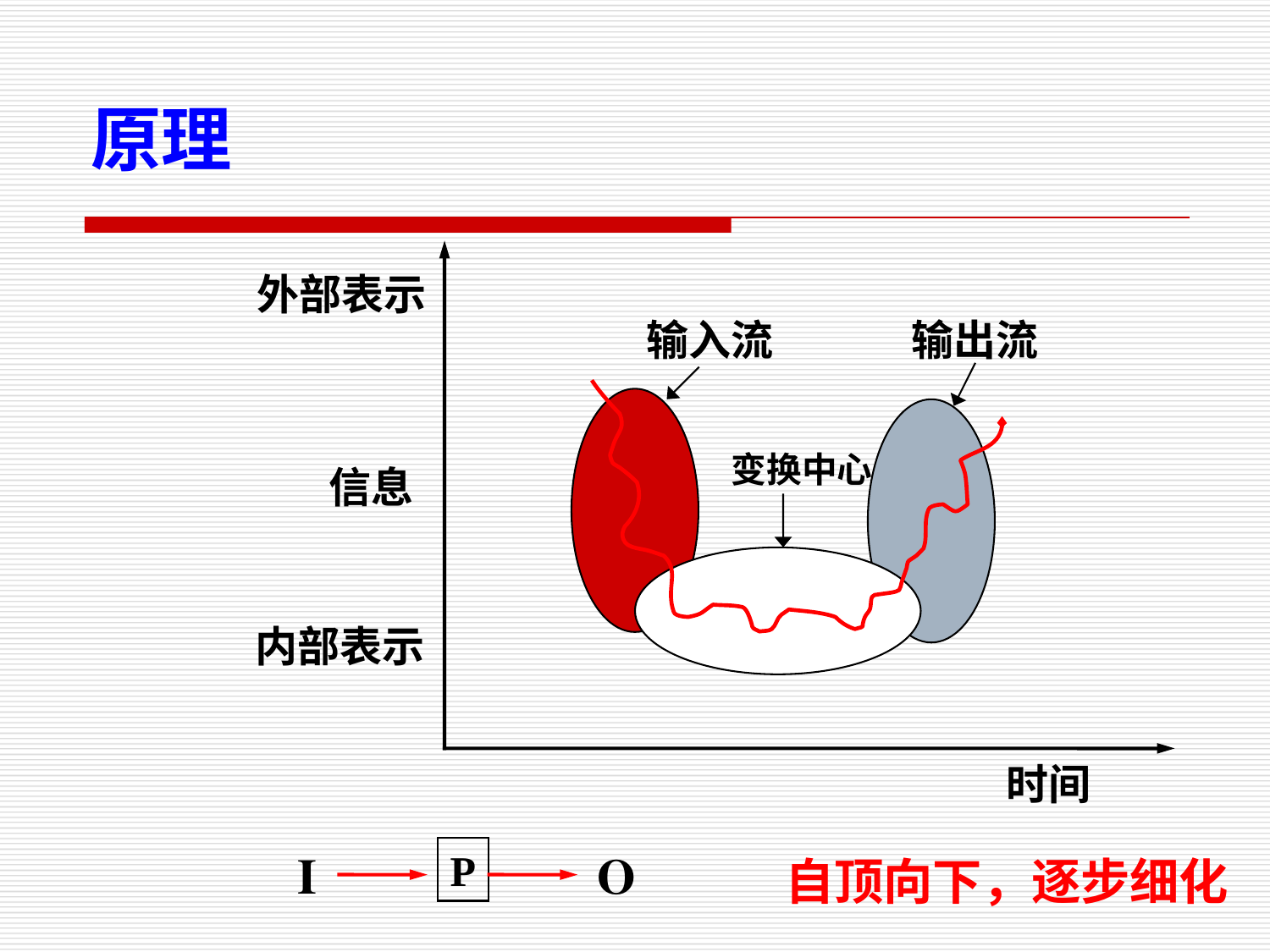

原理

外部表示
输入流
输出流

变换中心
信息

内部表示

时间
P
I
O
自顶向下，逐步细化